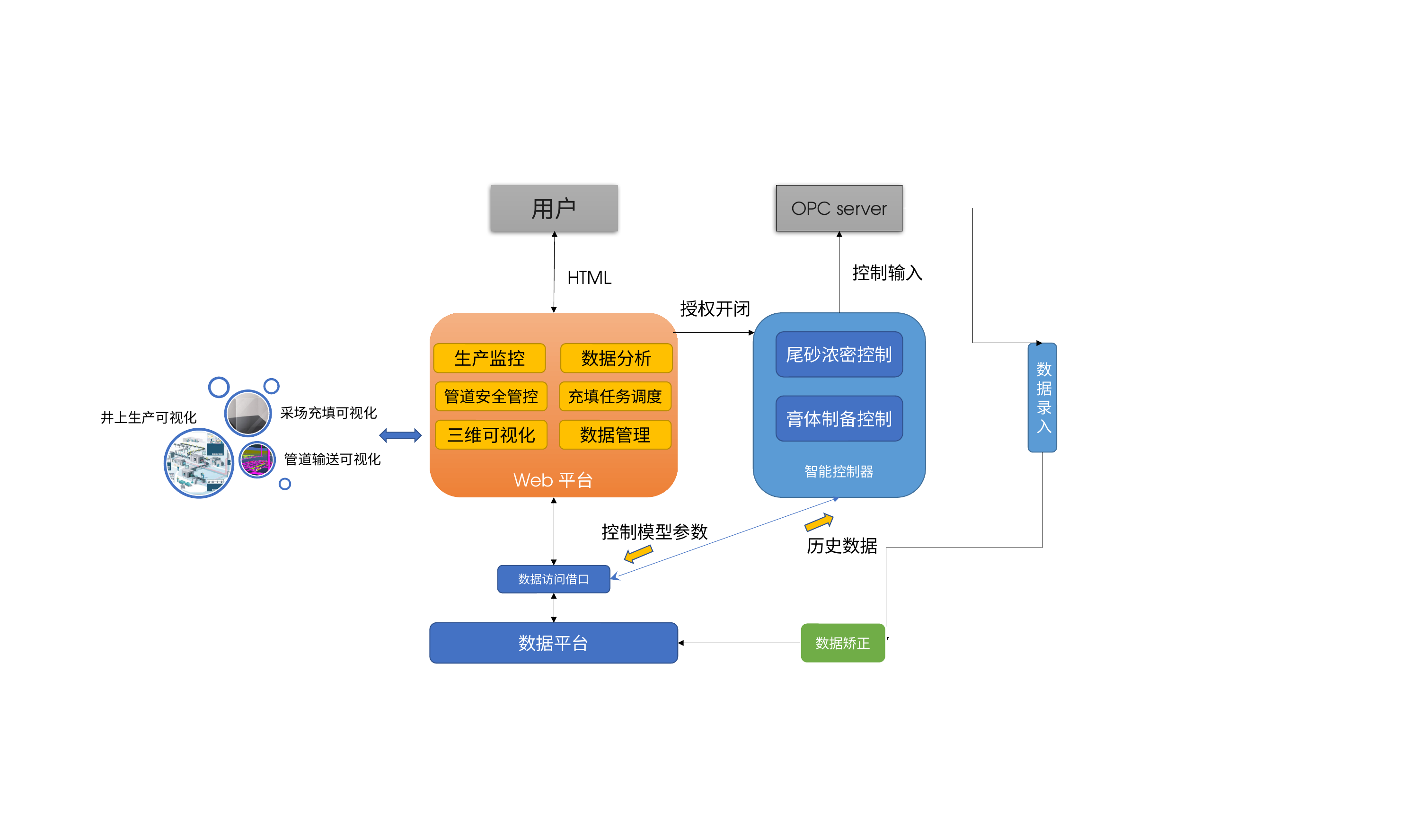

用户
OPC server
控制输入
HTML
授权开闭
井上生产可视化
管道输送可视化
采场充填可视化

智能控制器

Web平台
尾砂浓密控制
数据录入
生产监控
数据分析
膏体制备控制
三维可视化
数据管理

控制模型参数
历史数据

数据访问借口
数据平台
数据矫正
管道安全管控
充填任务调度